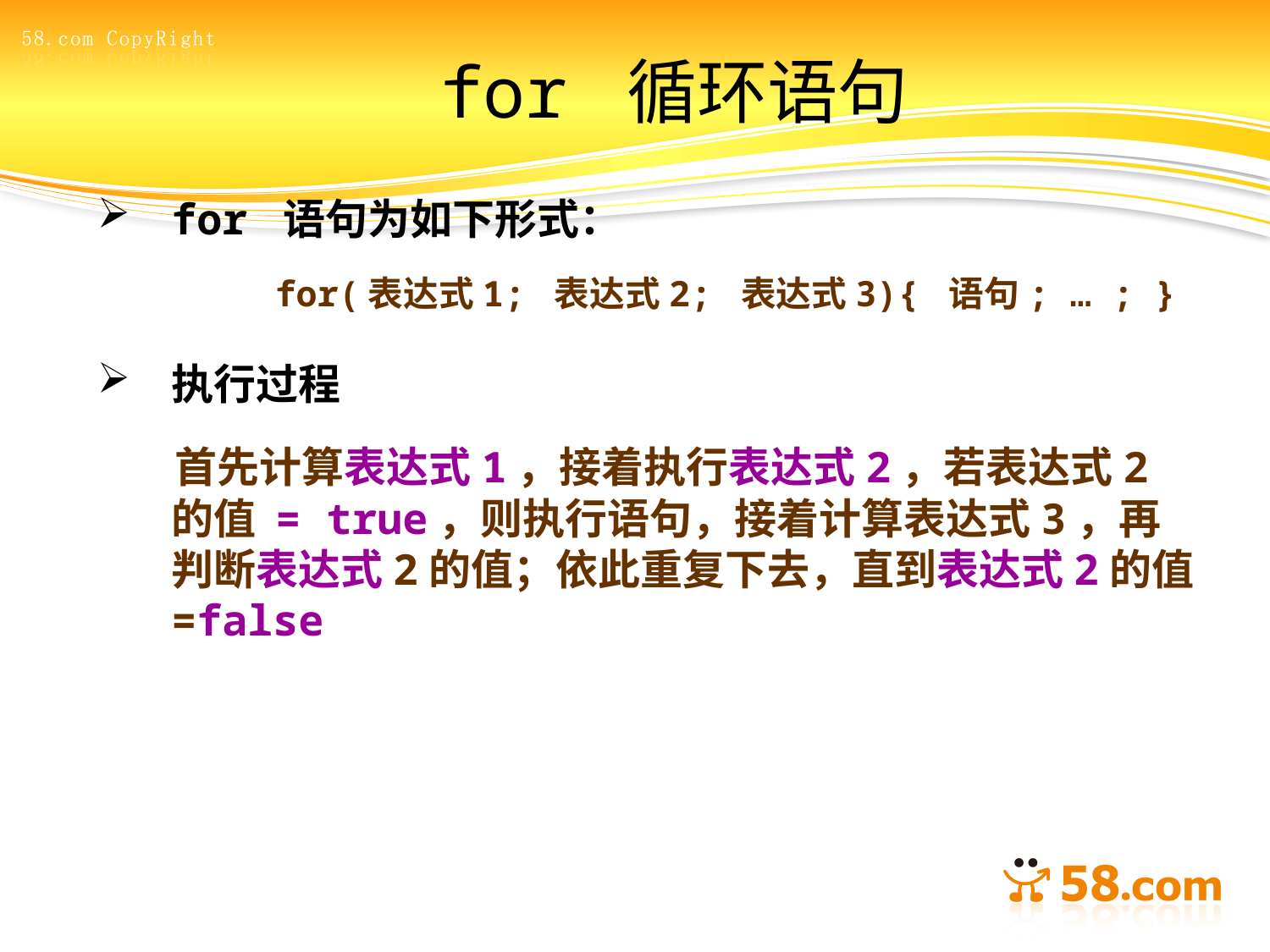

# for 循环语句
for 语句为如下形式：
       for(表达式1; 表达式2; 表达式3){ 语句; … ; }

执行过程
      首先计算表达式1，接着执行表达式2，若表达式2的值 = true，则执行语句，接着计算表达式3，再判断表达式2的值；依此重复下去，直到表达式2的值=false